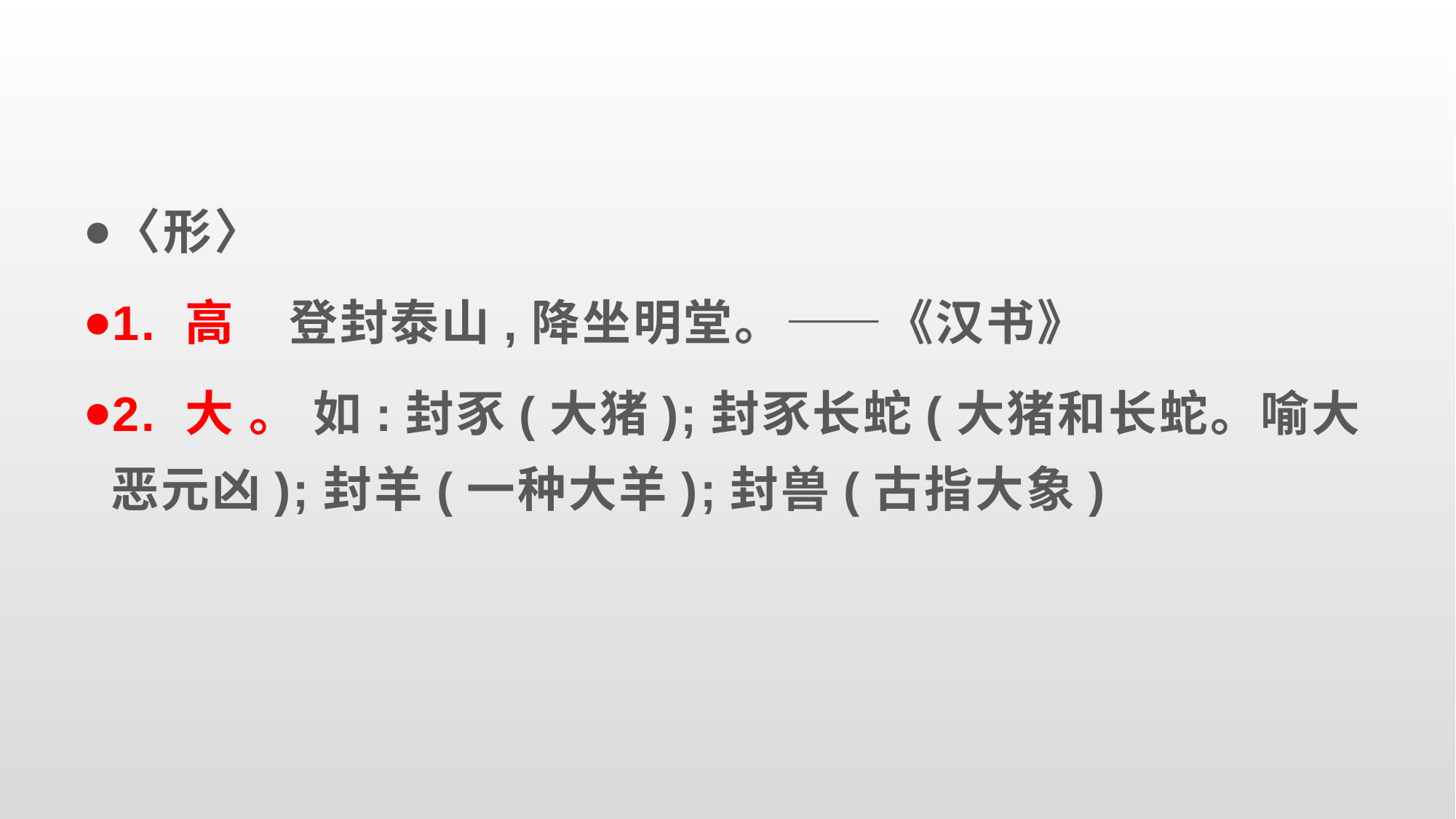

〈形〉
1. 高    登封泰山,降坐明堂。——《汉书》
2. 大 。 如:封豕(大猪);封豕长蛇(大猪和长蛇。喻大恶元凶);封羊(一种大羊);封兽(古指大象)